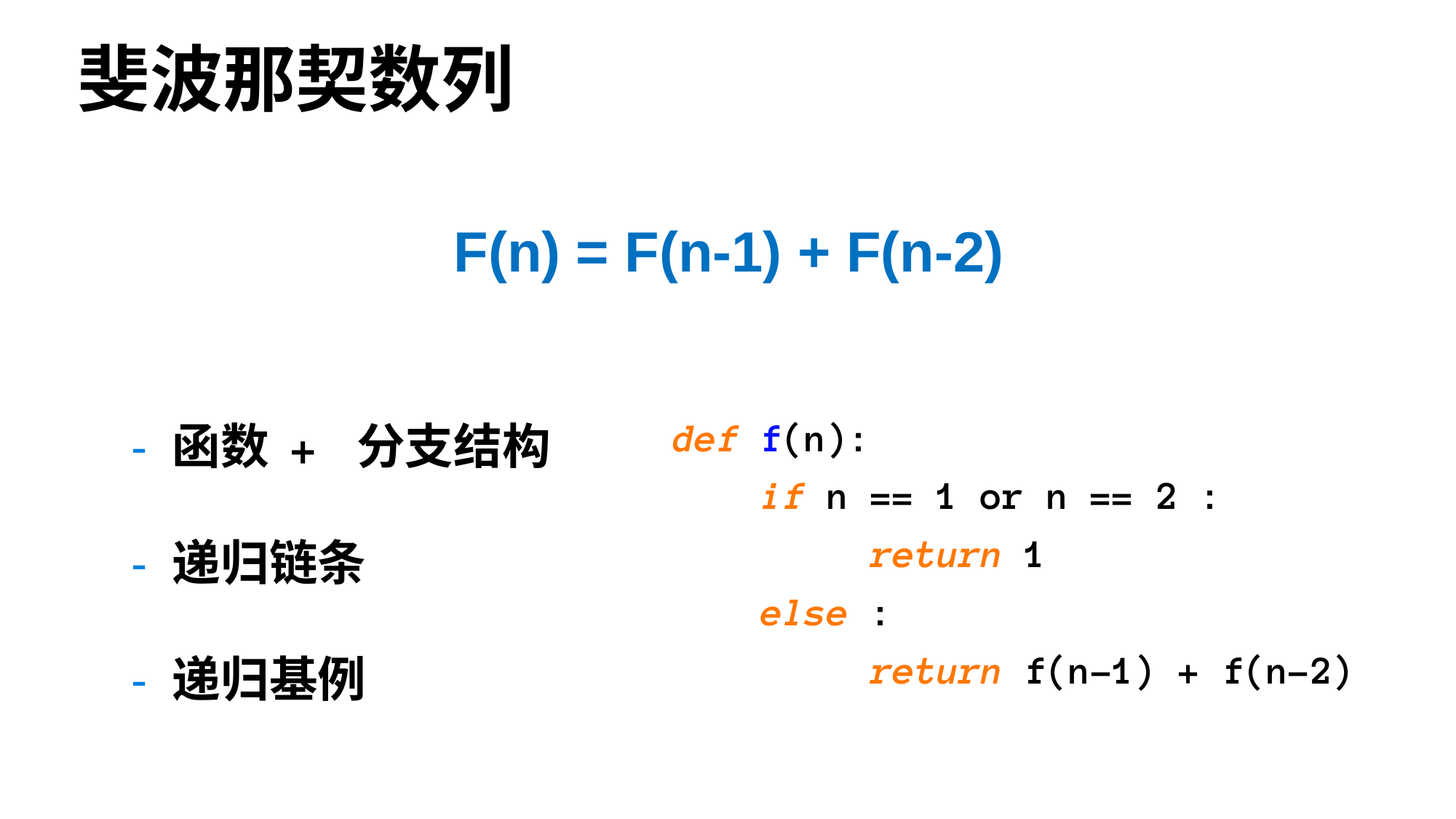

斐波那契数列
F(n) = F(n-1) + F(n-2)
- 函数 + 分支结构
- 递归链条
- 递归基例
def f(n):
    if n == 1 or n == 2 :
         return 1
    else :
         return f(n-1) + f(n-2)